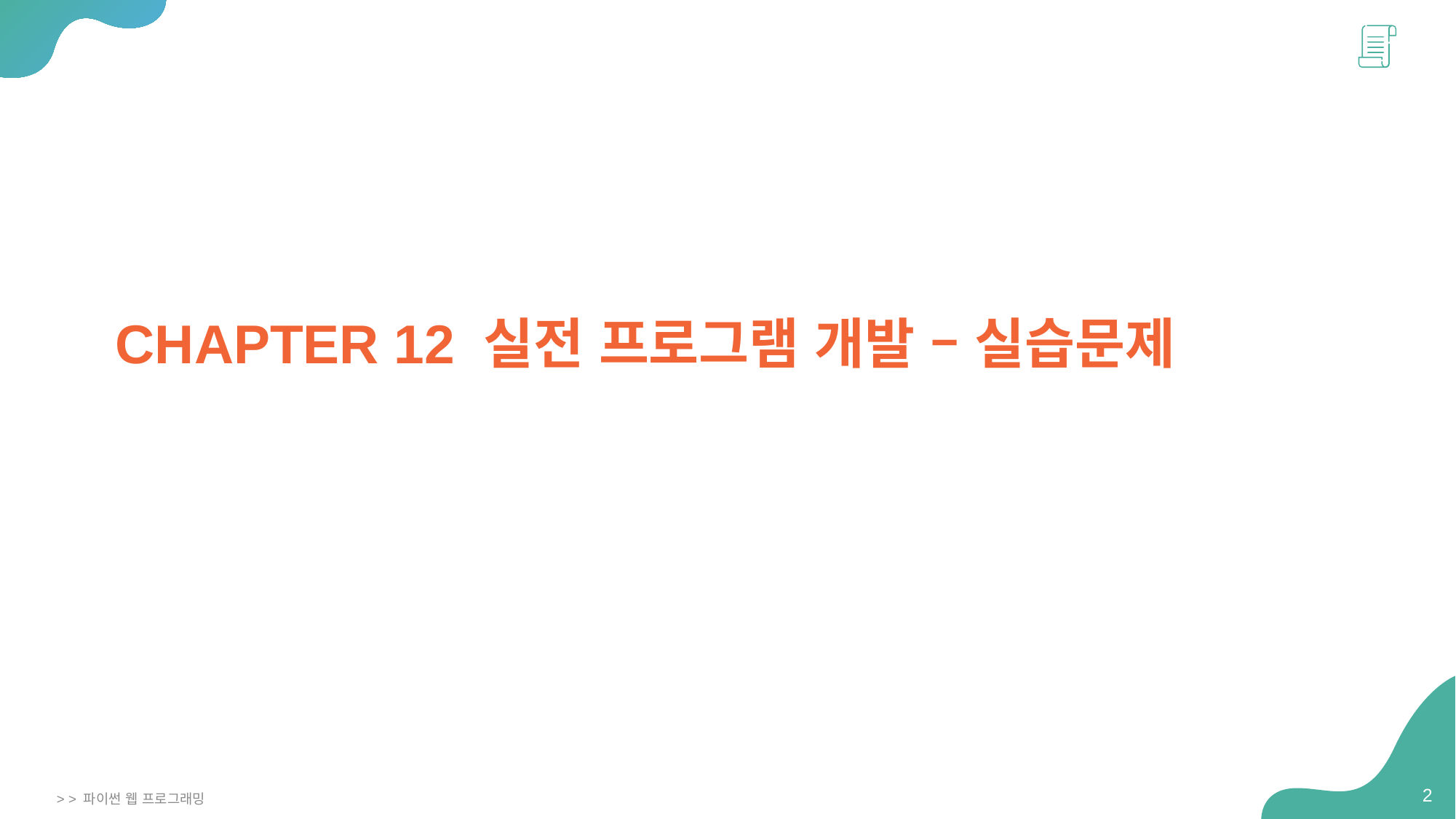

CHAPTER 12 실전 프로그램 개발 – 실습문제
2
> > 파이썬 웹 프로그래밍